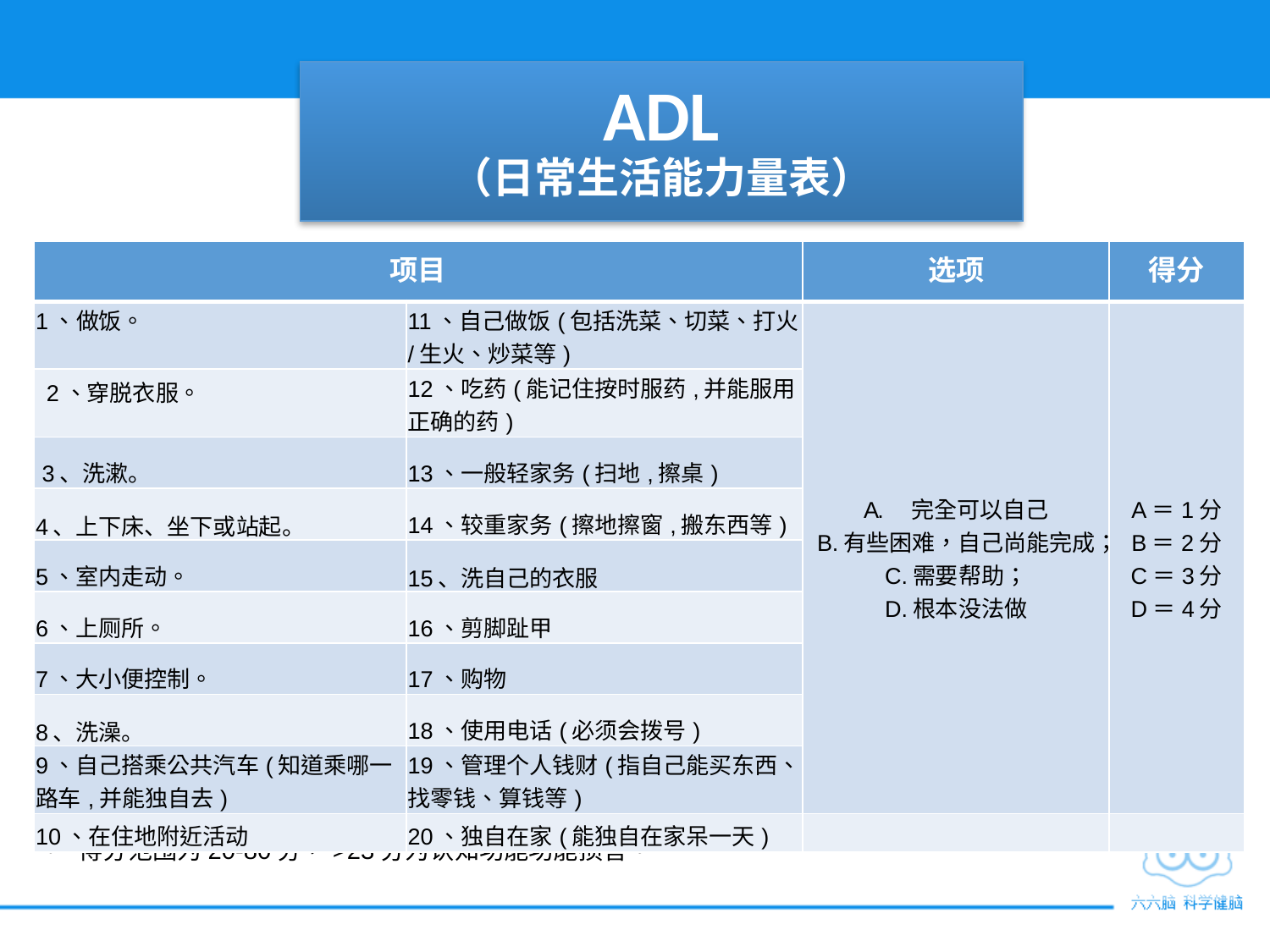

# ADL （日常生活能力量表）
| 项目 |  | 选项 | 得分 |
| --- | --- | --- | --- |
| 1、做饭。 | 11、自己做饭(包括洗菜、切菜、打火/生火、炒菜等) | 完全可以自己 B.有些困难，自己尚能完成； C.需要帮助； D.根本没法做 | A＝1分 B＝2分 C＝3分 D＝4分 |
| 2、穿脱衣服。 | 12、吃药(能记住按时服药,并能服用正确的药) |  |  |
| 3、洗漱。 | 13、一般轻家务(扫地,擦桌) |  |  |
| 4、上下床、坐下或站起。 | 14、较重家务(擦地擦窗,搬东西等) |  |  |
| 5、室内走动。 | 15、洗自己的衣服 |  |  |
| 6、上厕所。 | 16、剪脚趾甲 |  |  |
| 7、大小便控制。 | 17、购物 |  |  |
| 8、洗澡。 | 18、使用电话(必须会拨号) |  |  |
| 9、自己搭乘公共汽车(知道乘哪一路车,并能独自去) | 19、管理个人钱财(指自己能买东西、找零钱、算钱等) |  |  |
| 10、在住地附近活动 | 20、独自在家(能独自在家呆一天) |  |  |

得分范围为20-80分，>23分为认知功能功能损害。